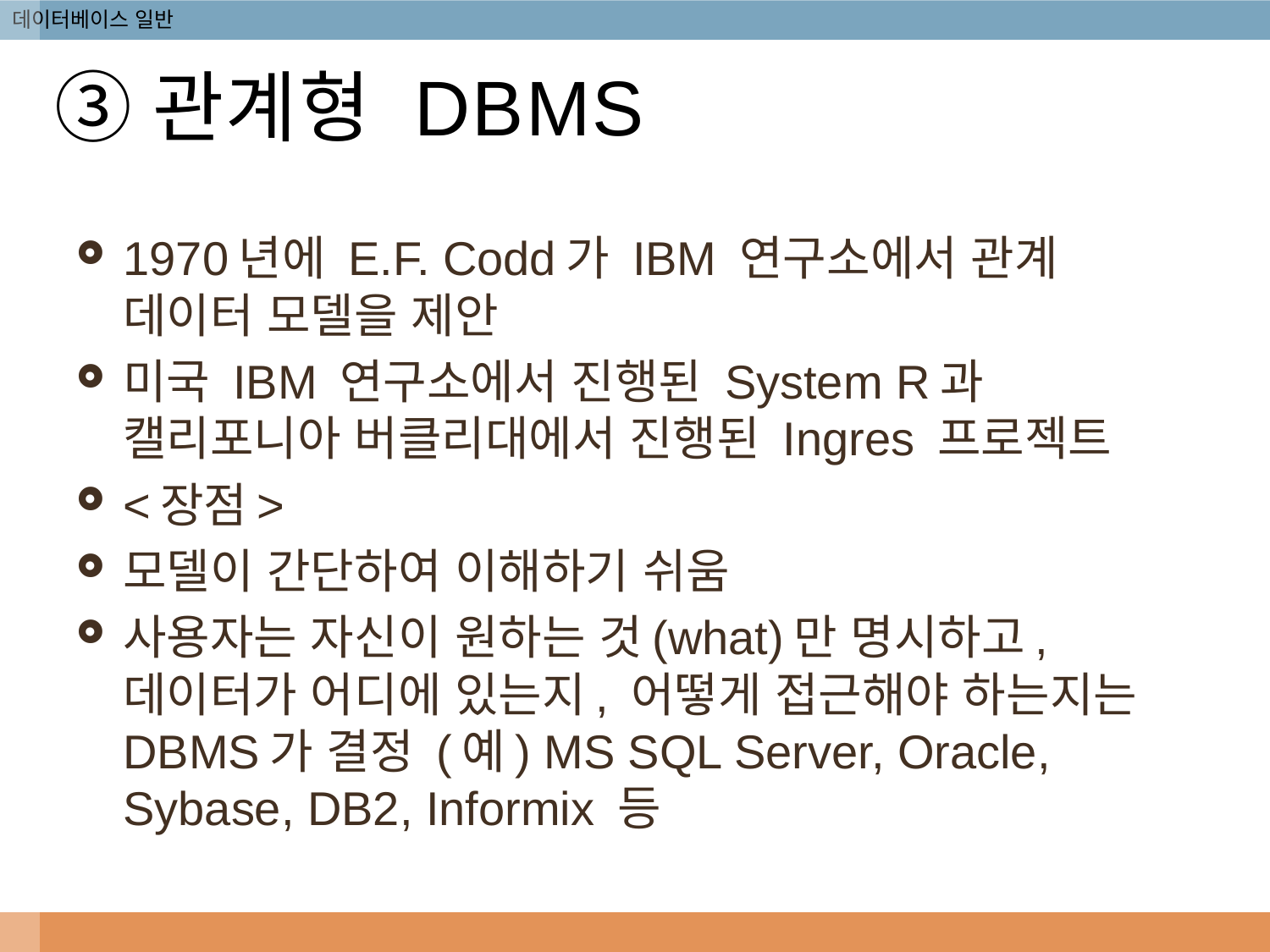

# ③관계형 DBMS
1970년에 E.F. Codd가 IBM 연구소에서 관계 데이터 모델을 제안
미국 IBM 연구소에서 진행된 System R과 캘리포니아 버클리대에서 진행된 Ingres 프로젝트
<장점>
모델이 간단하여 이해하기 쉬움
사용자는 자신이 원하는 것(what)만 명시하고, 데이터가 어디에 있는지, 어떻게 접근해야 하는지는 DBMS가 결정 (예) MS SQL Server, Oracle, Sybase, DB2, Informix 등